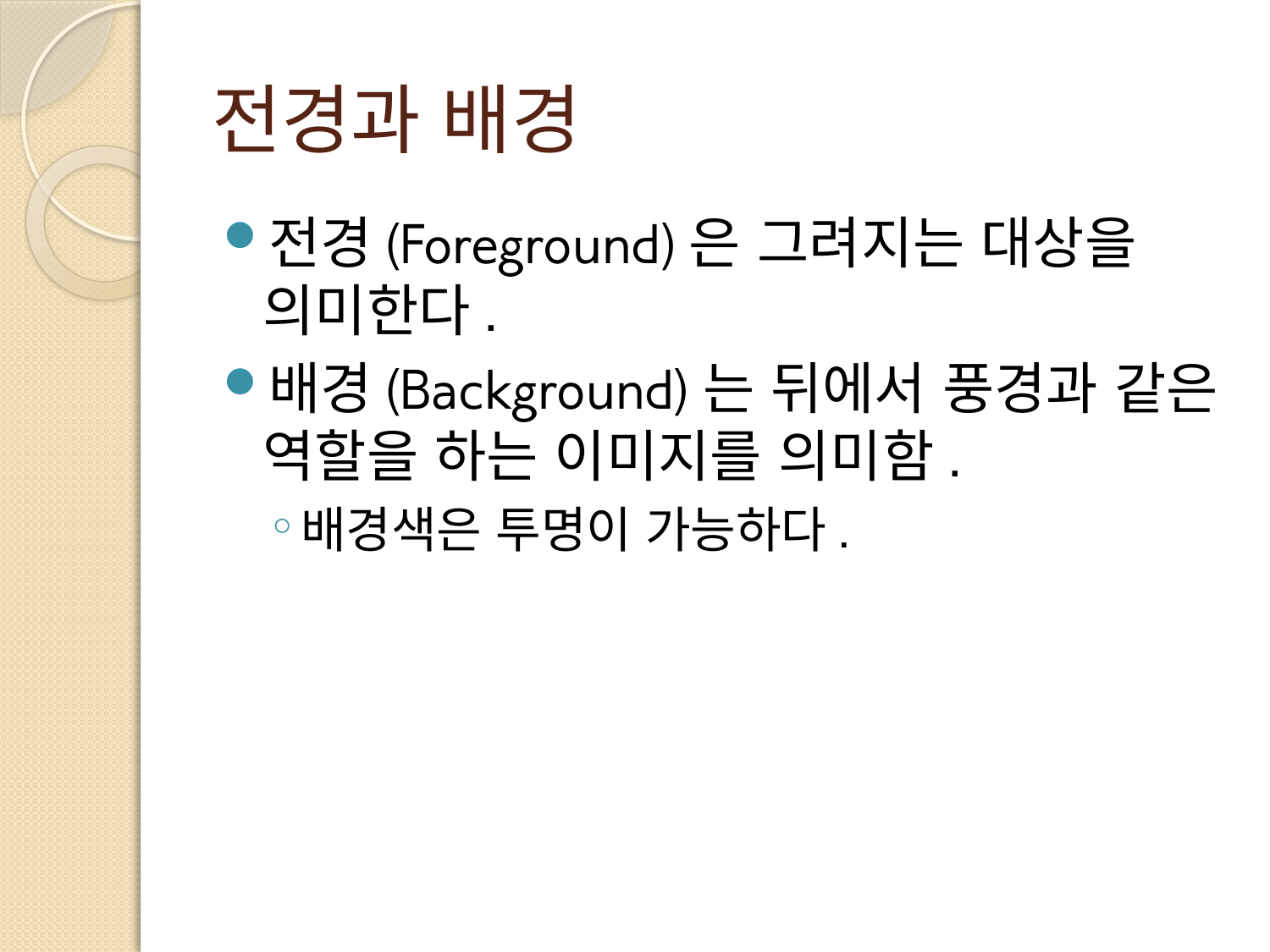

# 전경과 배경
전경(Foreground)은 그려지는 대상을 의미한다.
배경(Background)는 뒤에서 풍경과 같은 역할을 하는 이미지를 의미함.
배경색은 투명이 가능하다.